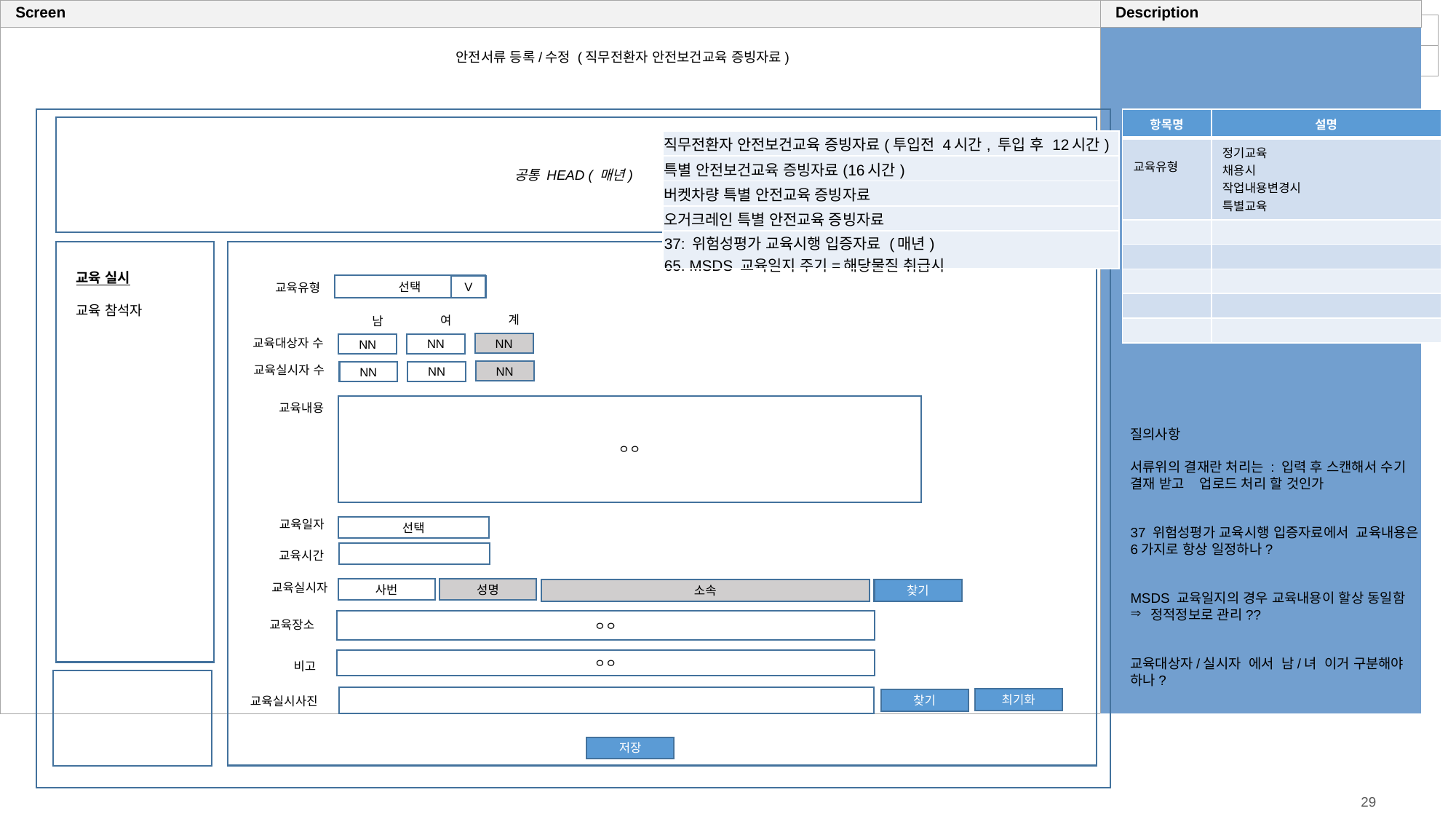

안전서류 등록/수정 (직무전환자 안전보건교육 증빙자료)

| 항목명 | 설명 |
| --- | --- |
| 교육유형 | 정기교육 채용시 작업내용변경시 특별교육 |
|  |  |
|  |  |
|  |  |
|  |  |
|  |  |

| 직무전환자 안전보건교육 증빙자료(투입전 4시간, 투입 후 12시간) |
| --- |
| 특별 안전보건교육 증빙자료(16시간) |
| 버켓차량 특별 안전교육 증빙자료 |
| 오거크레인 특별 안전교육 증빙자료 |
| 37: 위험성평가 교육시행 입증자료 (매년) 65. MSDS 교육일지 주기=해당물질 취급시 |
공통 HEAD ( 매년)

교육 실시

교육 참석자
선택
V
교육유형
계
여
남
교육대상자 수
NN
NN
NN
교육실시자 수
NN
NN
NN
ㅇㅇ
교육내용
질의사항

서류위의 결재란 처리는 : 입력 후 스캔해서 수기 결재 받고    업로드 처리 할 것인가

37 위험성평가 교육시행 입증자료에서  교육내용은    6가지로 항상 일정하나?

MSDS 교육일지의 경우 교육내용이 할상 동일함
정적정보로 관리??

교육대상자/실시자  에서  남/녀  이거 구분해야 하나?

교육일자
선택

교육시간
교육실시자
성명
사번
소속
찾기
ㅇㅇ
교육장소
ㅇㅇ
비고

최기화
찾기
교육실시사진
저장